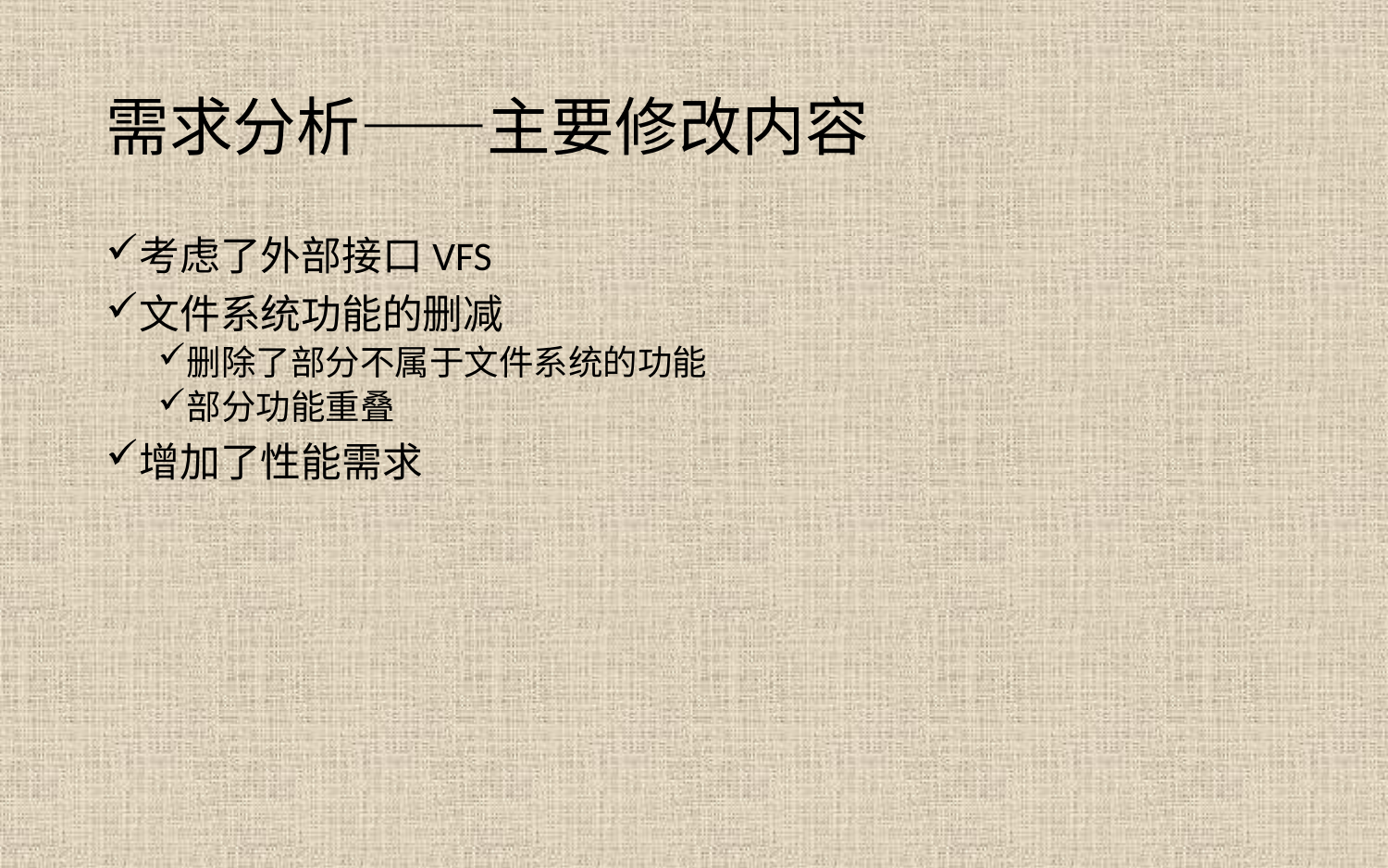

# 需求分析——主要修改内容
考虑了外部接口VFS
文件系统功能的删减
删除了部分不属于文件系统的功能
部分功能重叠
增加了性能需求